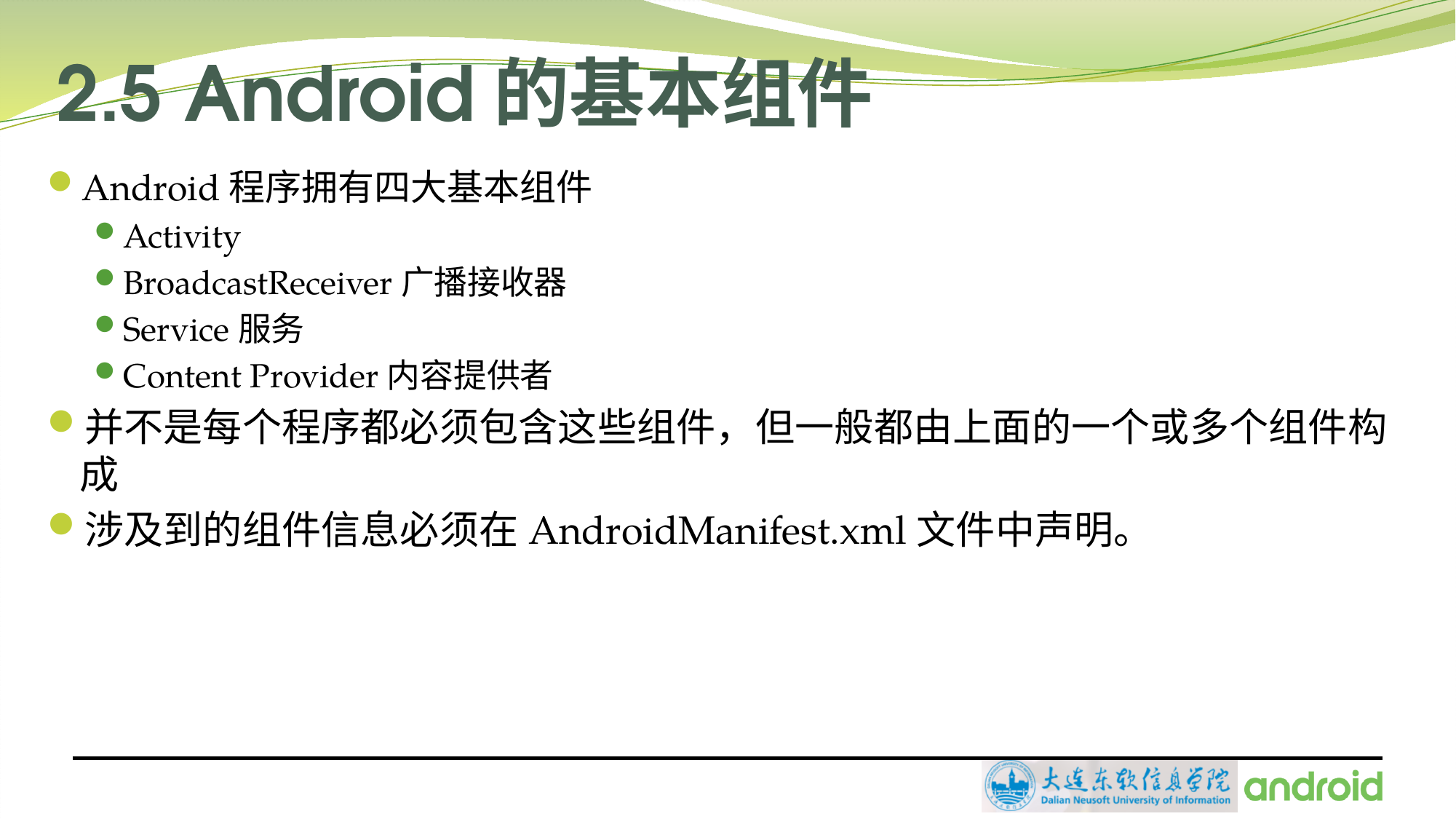

# 2.5 Android的基本组件
Android程序拥有四大基本组件
Activity
BroadcastReceiver广播接收器
Service服务
Content Provider内容提供者
并不是每个程序都必须包含这些组件，但一般都由上面的一个或多个组件构成
涉及到的组件信息必须在AndroidManifest.xml文件中声明。